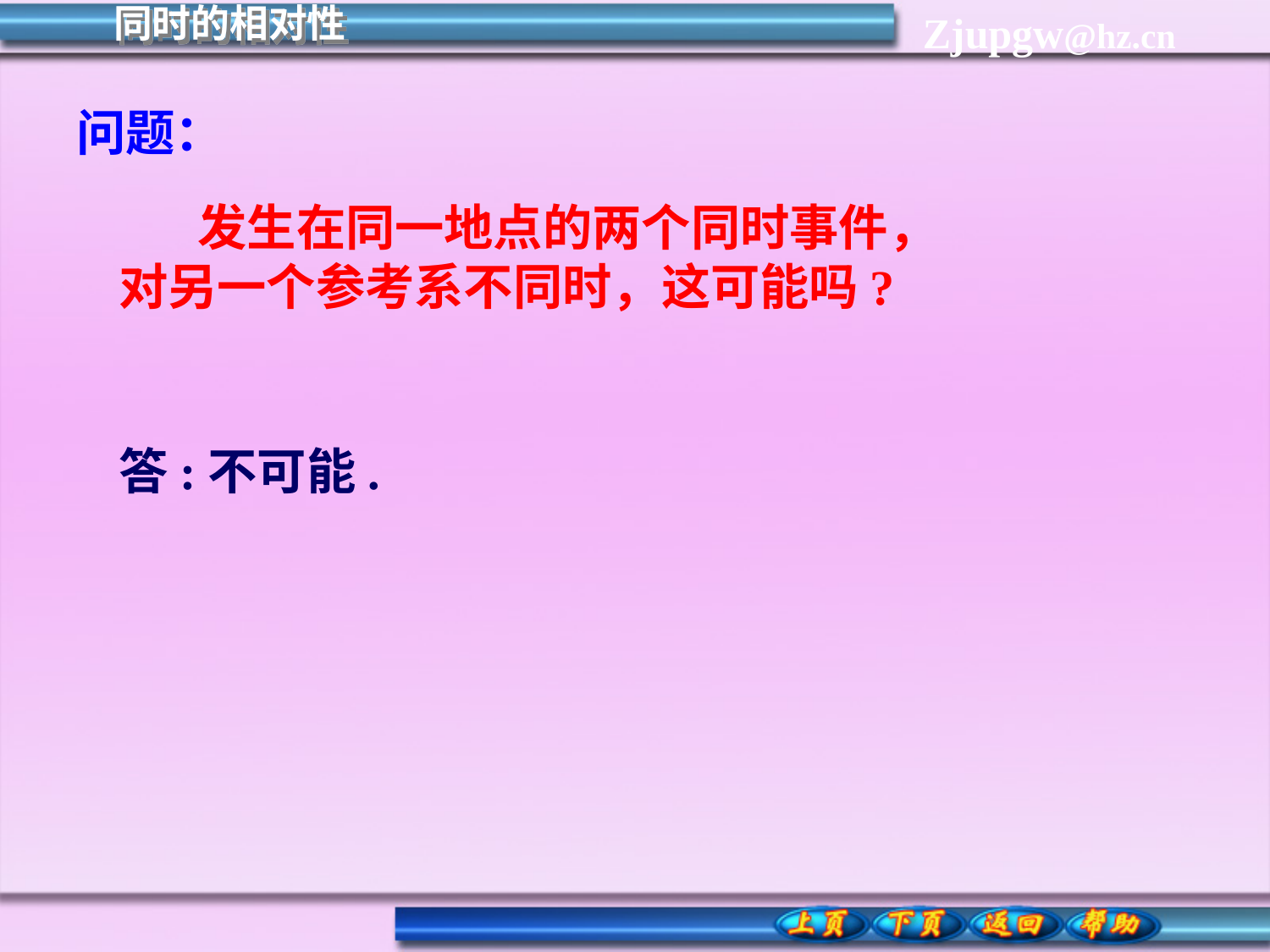

同时的相对性
问题：
      发生在同一地点的两个同时事件，
对另一个参考系不同时，这可能吗?
答:不可能.